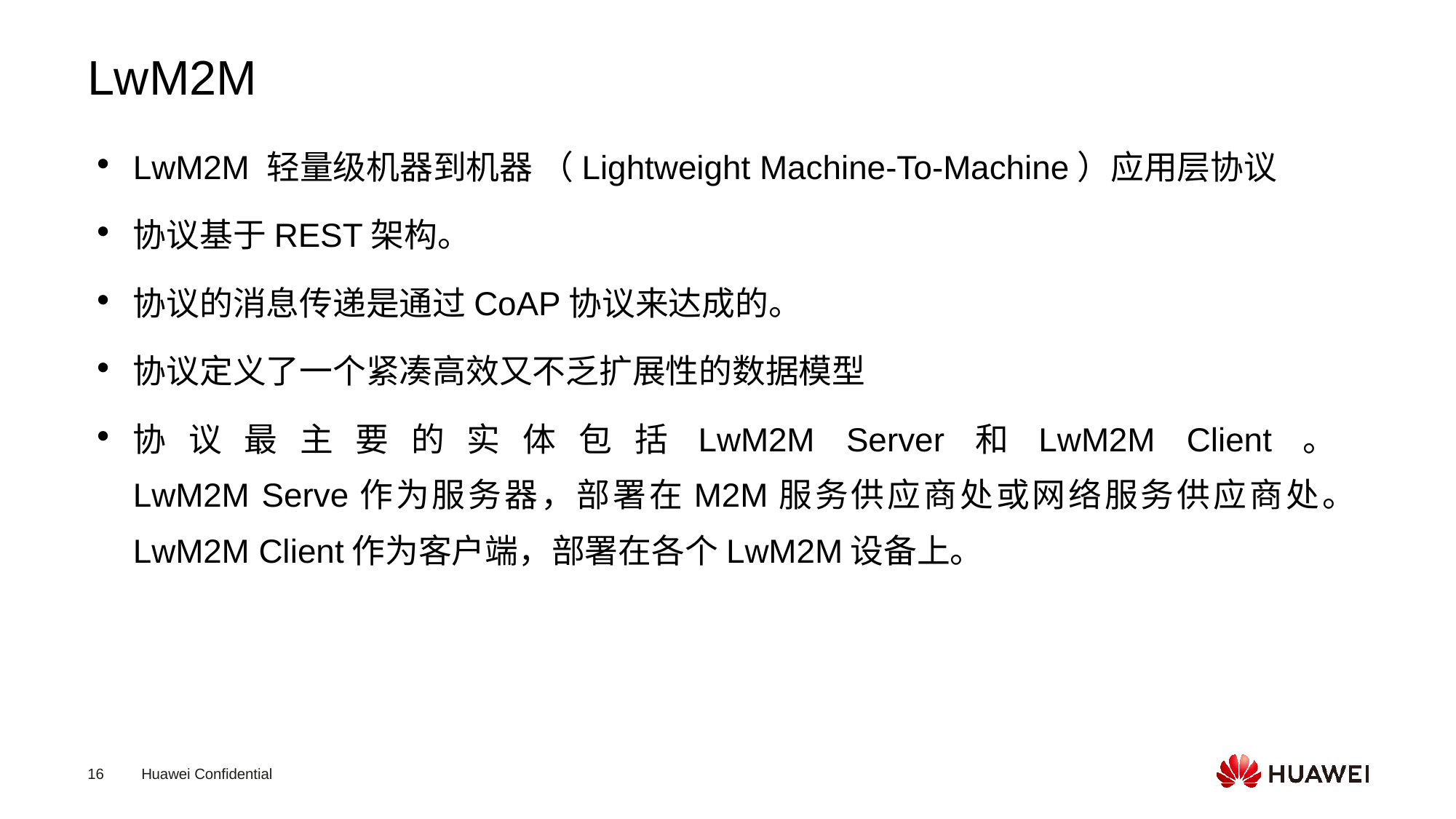

# LwM2M
LwM2M 轻量级机器到机器 （Lightweight Machine-To-Machine）应用层协议
协议基于REST架构。
协议的消息传递是通过CoAP协议来达成的。
协议定义了一个紧凑高效又不乏扩展性的数据模型
协议最主要的实体包括LwM2M Server和LwM2M Client。
LwM2M Serve作为服务器，部署在M2M服务供应商处或网络服务供应商处。
LwM2M Client作为客户端，部署在各个LwM2M设备上。